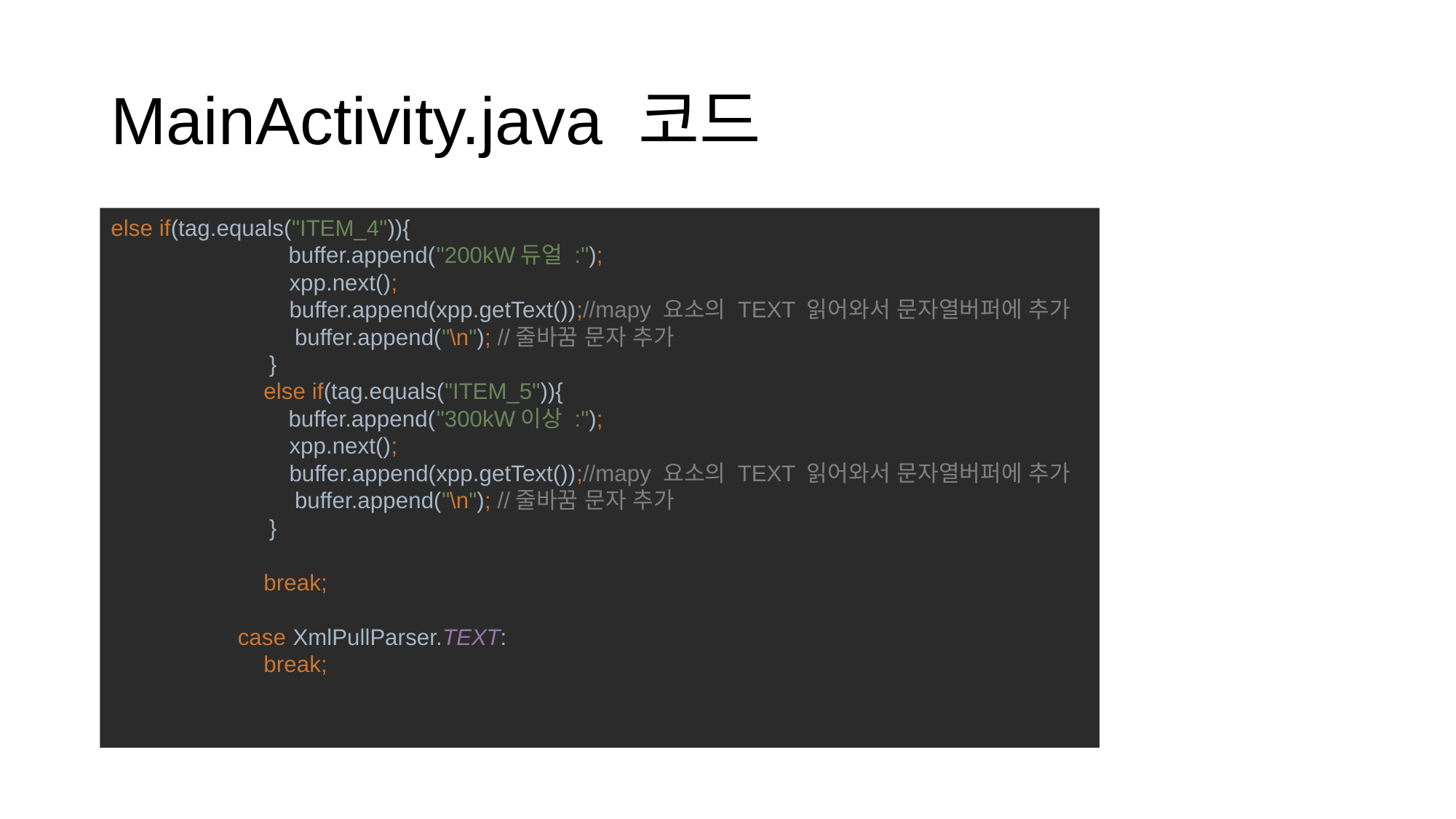

# MainActivity.java 코드
else if(tag.equals("ITEM_4")){
                            buffer.append("200kW듀얼 :");
                            xpp.next();
                            buffer.append(xpp.getText());//mapy 요소의 TEXT 읽어와서 문자열버퍼에 추가
                            buffer.append("\n"); //줄바꿈 문자 추가
                        }
                        else if(tag.equals("ITEM_5")){
                            buffer.append("300kW이상 :");
                            xpp.next();
                            buffer.append(xpp.getText());//mapy 요소의 TEXT 읽어와서 문자열버퍼에 추가
                            buffer.append("\n"); //줄바꿈 문자 추가
                        }
                        break;
                    case XmlPullParser.TEXT:
                        break;